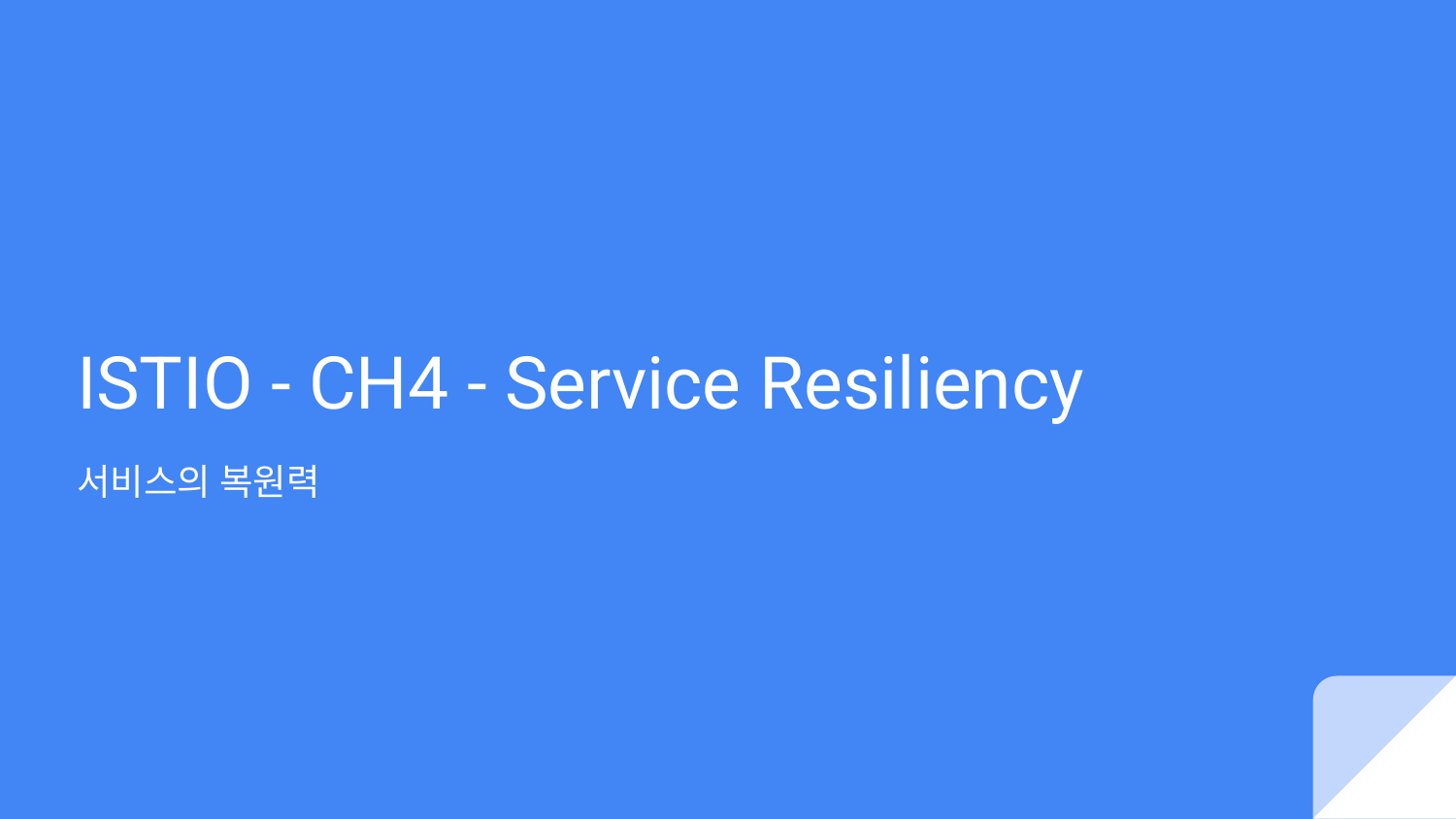

# ISTIO - CH4 - Service Resiliency
서비스의 복원력